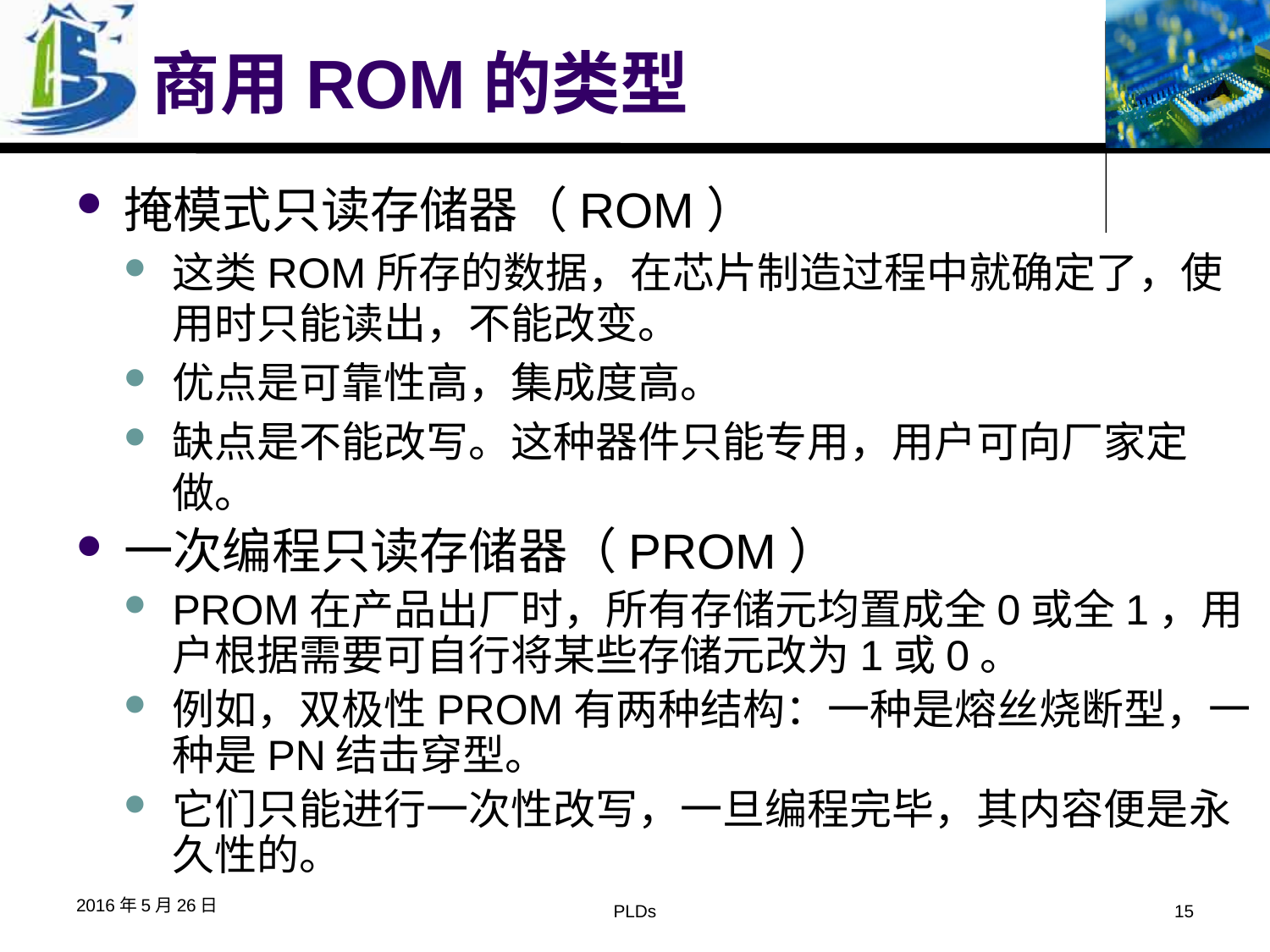

# 商用ROM的类型
掩模式只读存储器（ROM）
这类ROM所存的数据，在芯片制造过程中就确定了，使用时只能读出，不能改变。
优点是可靠性高，集成度高。
缺点是不能改写。这种器件只能专用，用户可向厂家定做。
一次编程只读存储器（PROM）
PROM在产品出厂时，所有存储元均置成全0或全1，用户根据需要可自行将某些存储元改为1或0。
例如，双极性PROM有两种结构：一种是熔丝烧断型，一种是PN结击穿型。
它们只能进行一次性改写，一旦编程完毕，其内容便是永久性的。
2016年5月26日
PLDs
15